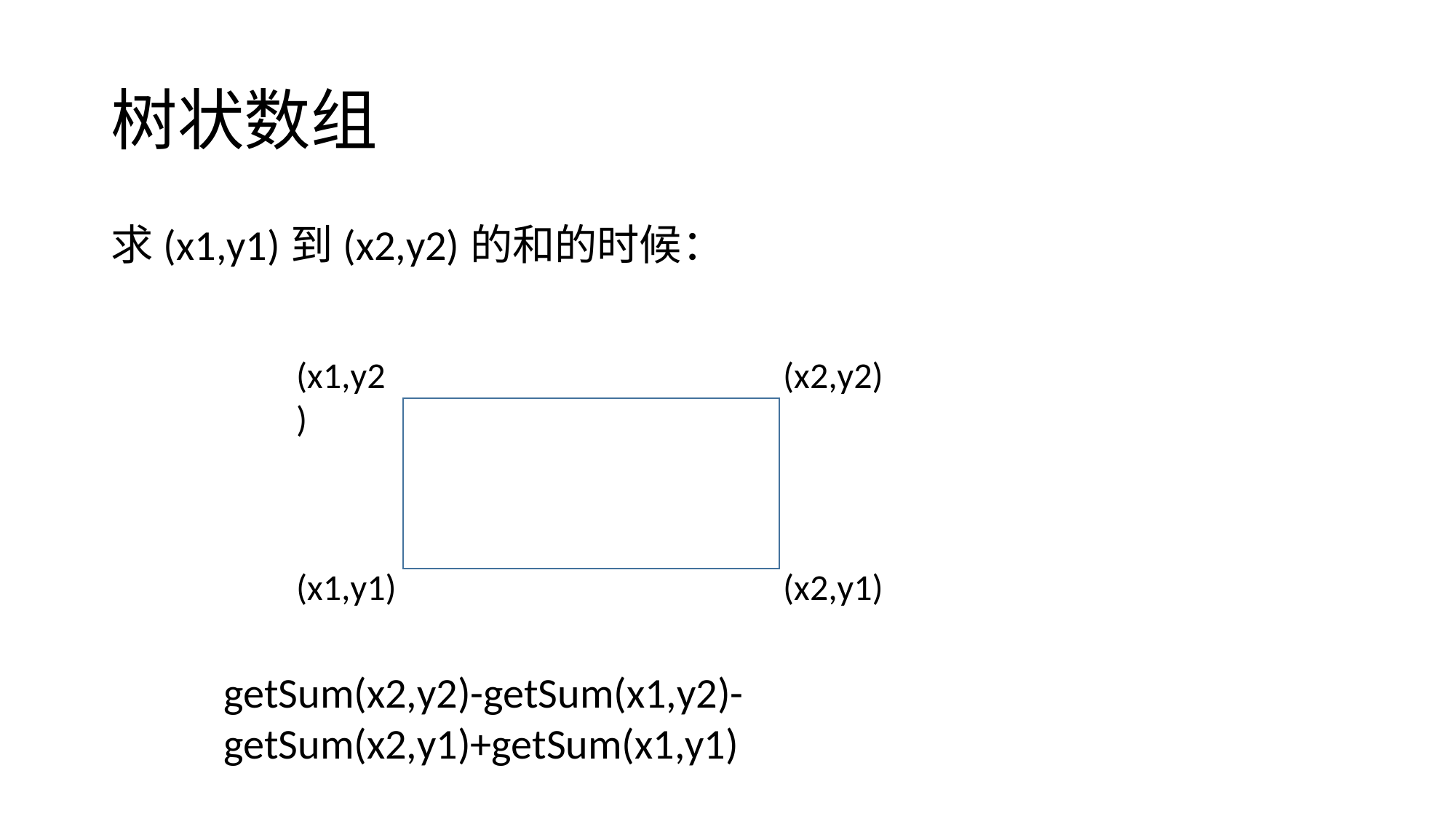

# 树状数组
求(x1,y1)到(x2,y2)的和的时候：

(x1,y2)
(x2,y2)

(x1,y1)
(x2,y1)
getSum(x2,y2)-getSum(x1,y2)-getSum(x2,y1)+getSum(x1,y1)